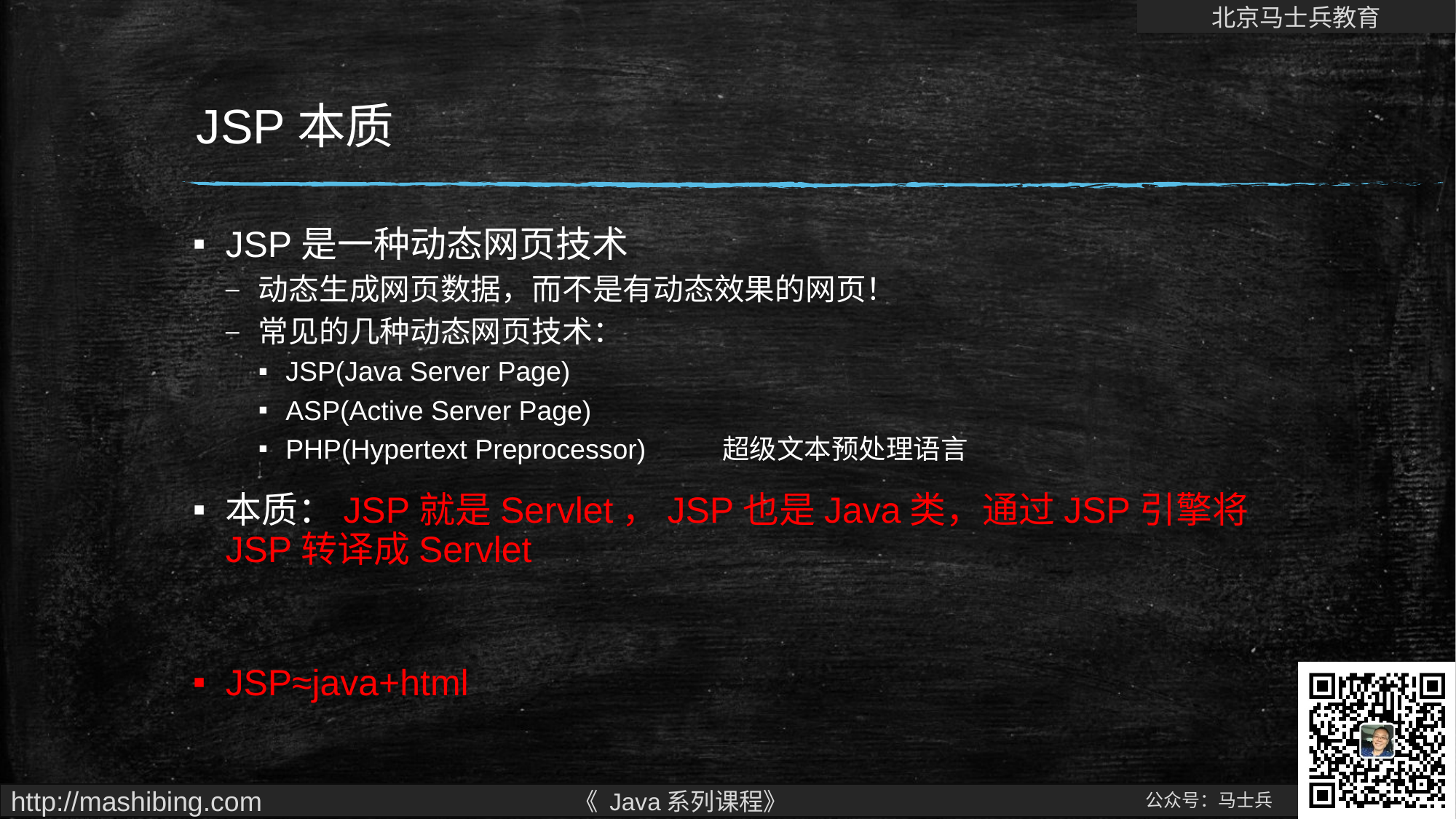

# JSP本质
JSP是一种动态网页技术
动态生成网页数据，而不是有动态效果的网页！
常见的几种动态网页技术：
JSP(Java Server Page)
ASP(Active Server Page)
PHP(Hypertext Preprocessor)	超级文本预处理语言
本质：JSP就是Servlet，JSP也是Java类，通过JSP引擎将JSP转译成Servlet

JSP≈java+html